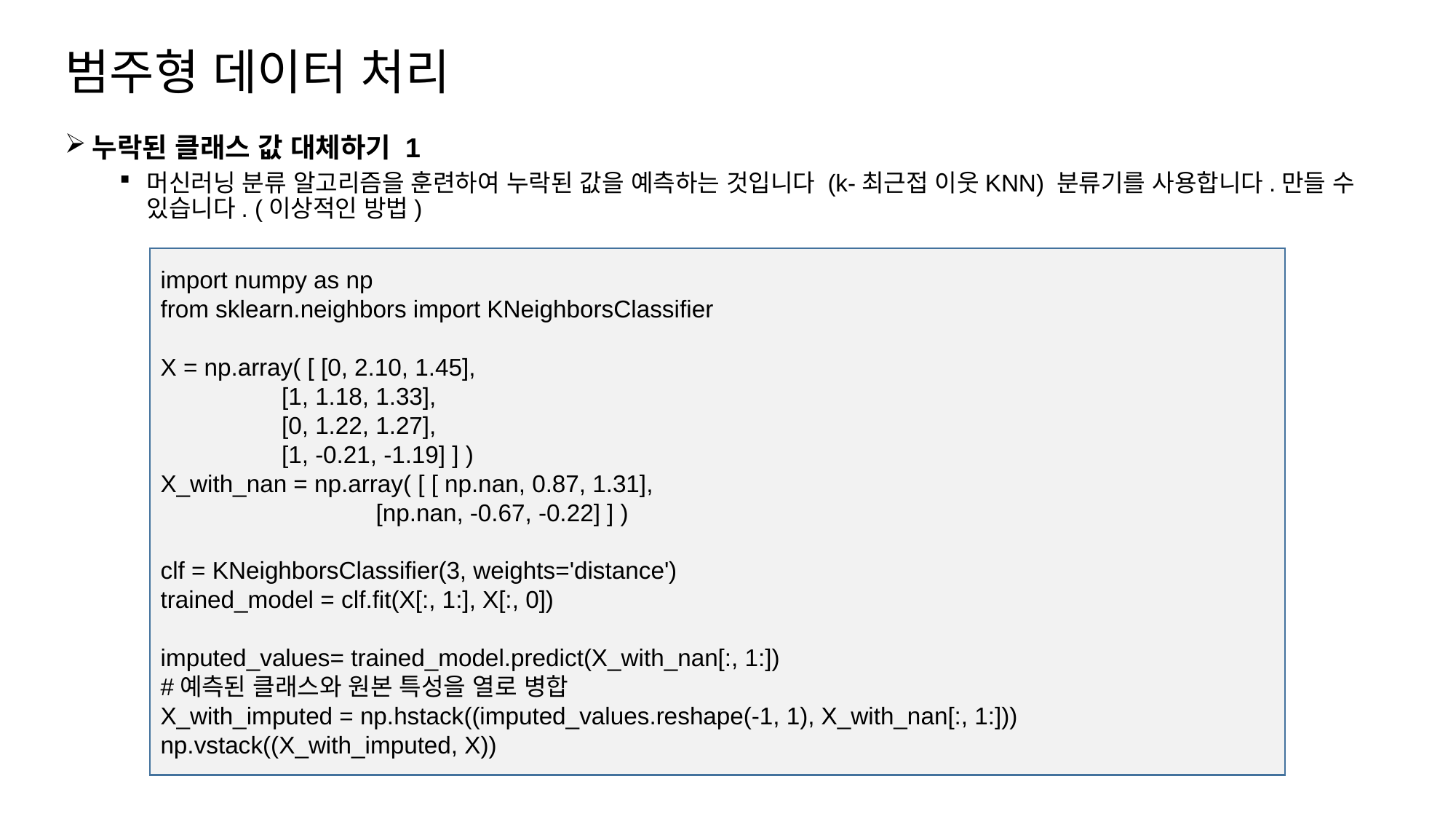

# 범주형 데이터 처리
누락된 클래스 값 대체하기 1
머신러닝 분류 알고리즘을 훈련하여 누락된 값을 예측하는 것입니다 (k-최근접 이웃KNN) 분류기를 사용합니다.만들 수 있습니다. (이상적인 방법)

import numpy as np
from sklearn.neighbors import KNeighborsClassifier

X = np.array( [ [0, 2.10, 1.45],
                  [1, 1.18, 1.33],
                  [0, 1.22, 1.27],
                  [1, -0.21, -1.19] ] )
X_with_nan = np.array( [ [ np.nan, 0.87, 1.31],
                                [np.nan, -0.67, -0.22] ] )

clf = KNeighborsClassifier(3, weights='distance')
trained_model = clf.fit(X[:, 1:], X[:, 0])

imputed_values= trained_model.predict(X_with_nan[:, 1:])
#예측된 클래스와 원본 특성을 열로 병합
X_with_imputed = np.hstack((imputed_values.reshape(-1, 1), X_with_nan[:, 1:]))
np.vstack((X_with_imputed, X))